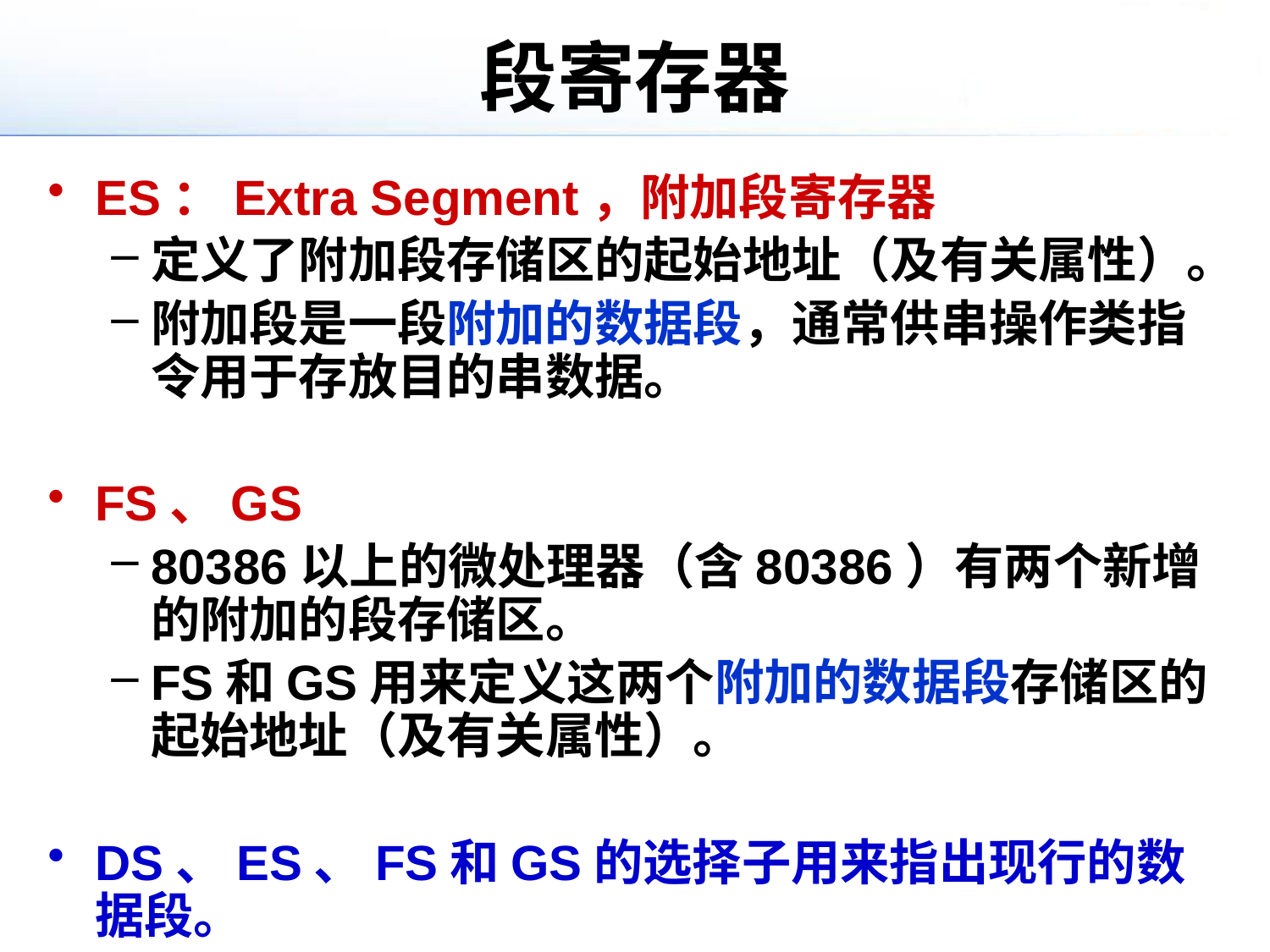

# 段寄存器
ES：Extra Segment，附加段寄存器
定义了附加段存储区的起始地址（及有关属性）。
附加段是一段附加的数据段，通常供串操作类指令用于存放目的串数据。

FS、GS
80386以上的微处理器（含80386）有两个新增的附加的段存储区。
FS和GS用来定义这两个附加的数据段存储区的起始地址（及有关属性）。

DS、ES、FS和GS的选择子用来指出现行的数据段。